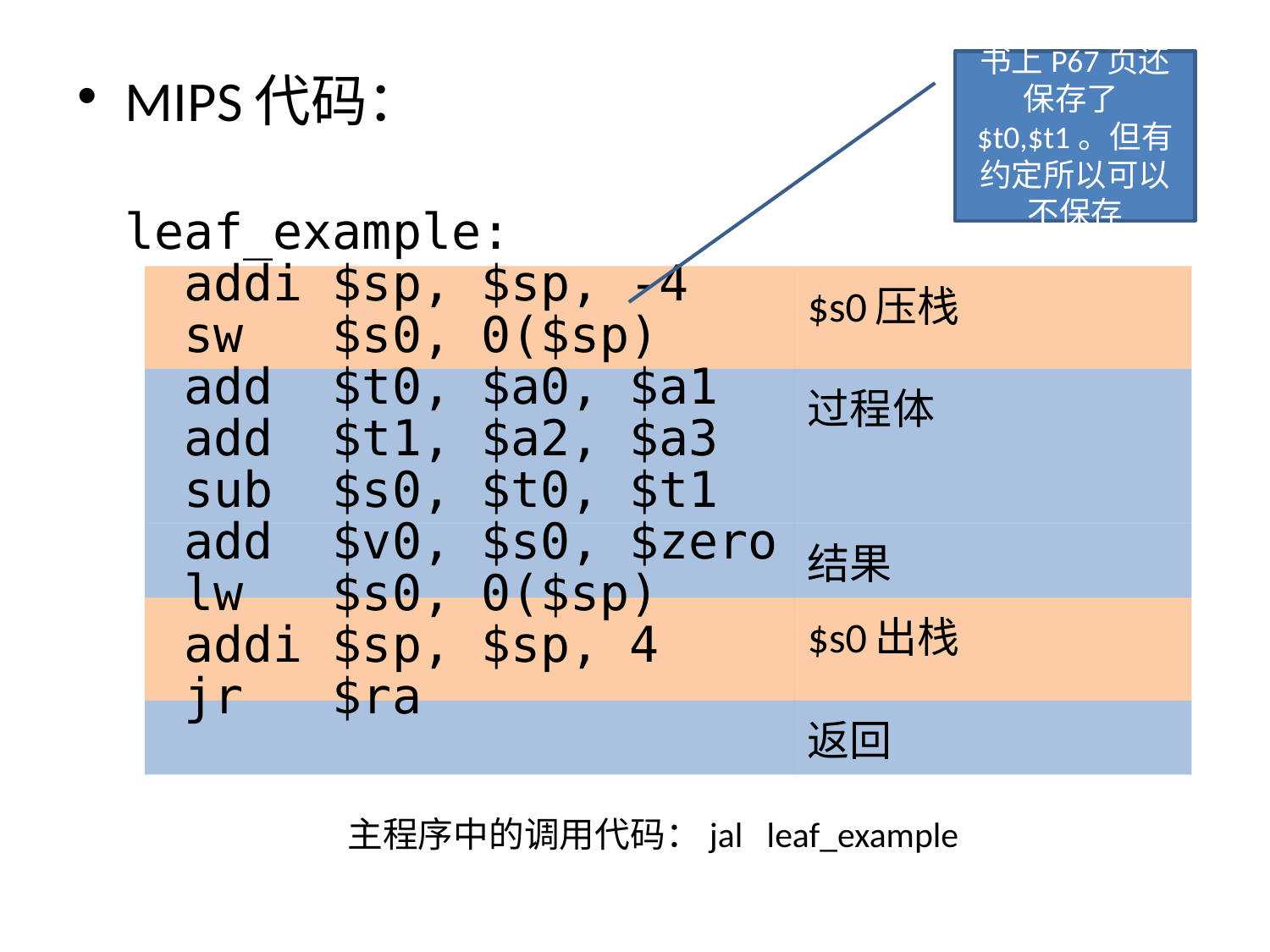

书上P67页还保存了$t0,$t1。但有约定所以可以不保存
MIPS代码：

	leaf_example:
  addi $sp, $sp, -4
  sw   $s0, 0($sp)
  add  $t0, $a0, $a1
  add  $t1, $a2, $a3
  sub  $s0, $t0, $t1
  add  $v0, $s0, $zero
  lw   $s0, 0($sp)
  addi $sp, $sp, 4
  jr   $ra
|  | $s0压栈 |
| --- | --- |
|  | 过程体 |
|  | 结果 |
|  | $s0出栈 |
|  | 返回 |
主程序中的调用代码：jal   leaf_example